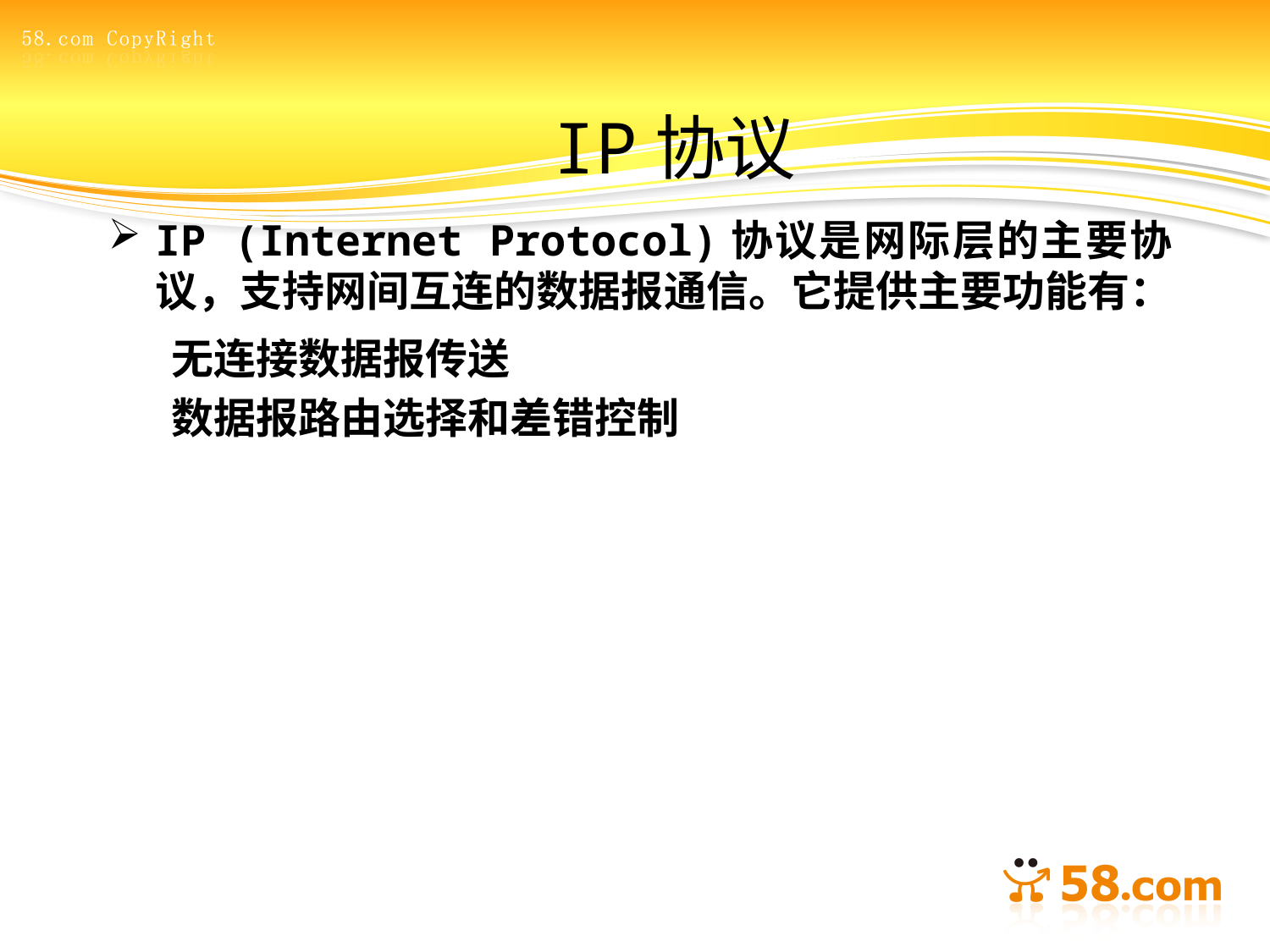

# IP协议

IP (Internet Protocol)协议是网际层的主要协议，支持网间互连的数据报通信。它提供主要功能有：
无连接数据报传送
数据报路由选择和差错控制